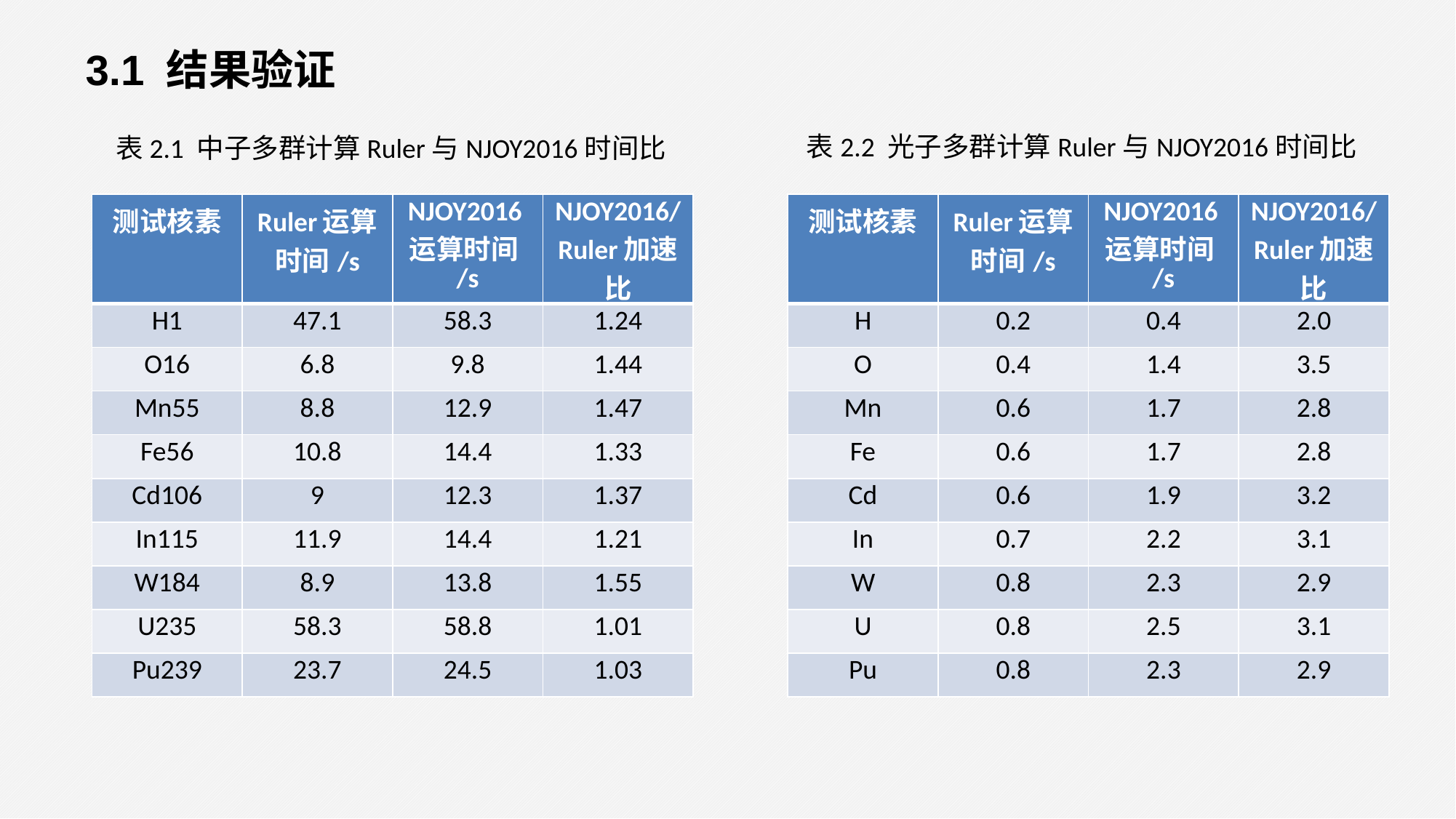

3.1 结果验证
表2.2 光子多群计算Ruler与NJOY2016时间比
表2.1 中子多群计算Ruler与NJOY2016时间比
| 测试核素 | Ruler运算时间/s | NJOY2016运算时间/s | NJOY2016/Ruler加速比 |
| --- | --- | --- | --- |
| H1 | 47.1 | 58.3 | 1.24 |
| O16 | 6.8 | 9.8 | 1.44 |
| Mn55 | 8.8 | 12.9 | 1.47 |
| Fe56 | 10.8 | 14.4 | 1.33 |
| Cd106 | 9 | 12.3 | 1.37 |
| In115 | 11.9 | 14.4 | 1.21 |
| W184 | 8.9 | 13.8 | 1.55 |
| U235 | 58.3 | 58.8 | 1.01 |
| Pu239 | 23.7 | 24.5 | 1.03 |
| 测试核素 | Ruler运算时间/s | NJOY2016运算时间/s | NJOY2016/Ruler加速比 |
| --- | --- | --- | --- |
| H | 0.2 | 0.4 | 2.0 |
| O | 0.4 | 1.4 | 3.5 |
| Mn | 0.6 | 1.7 | 2.8 |
| Fe | 0.6 | 1.7 | 2.8 |
| Cd | 0.6 | 1.9 | 3.2 |
| In | 0.7 | 2.2 | 3.1 |
| W | 0.8 | 2.3 | 2.9 |
| U | 0.8 | 2.5 | 3.1 |
| Pu | 0.8 | 2.3 | 2.9 |